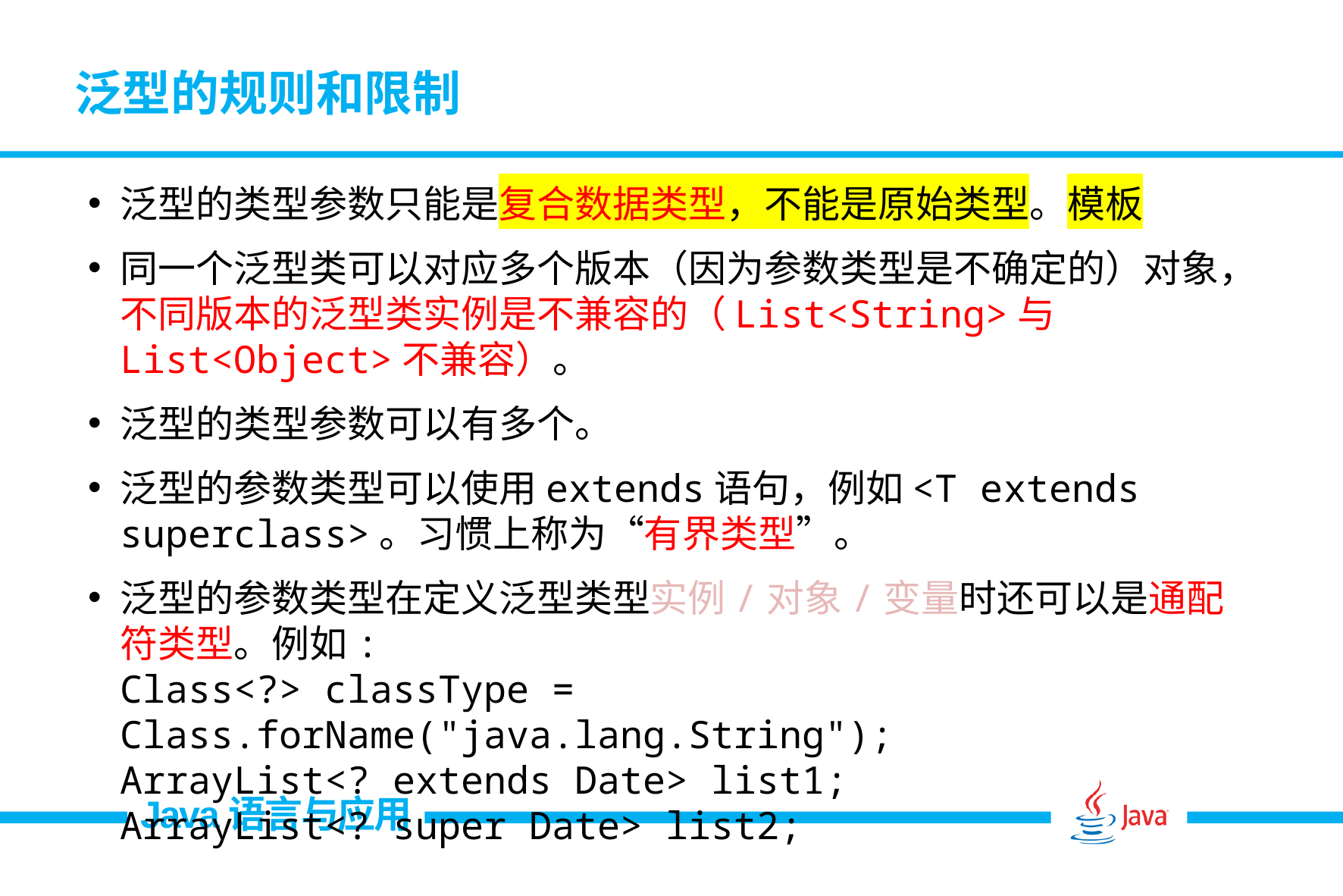

# 泛型的规则和限制
泛型的类型参数只能是复合数据类型，不能是原始类型。模板
同一个泛型类可以对应多个版本（因为参数类型是不确定的）对象，不同版本的泛型类实例是不兼容的（List<String>与List<Object>不兼容）。
泛型的类型参数可以有多个。
泛型的参数类型可以使用extends语句，例如<T extends superclass>。习惯上称为“有界类型”。
泛型的参数类型在定义泛型类型实例/对象/变量时还可以是通配符类型。例如:
Class<?> classType = Class.forName("java.lang.String");
ArrayList<? extends Date> list1;
ArrayList<? super Date> list2;